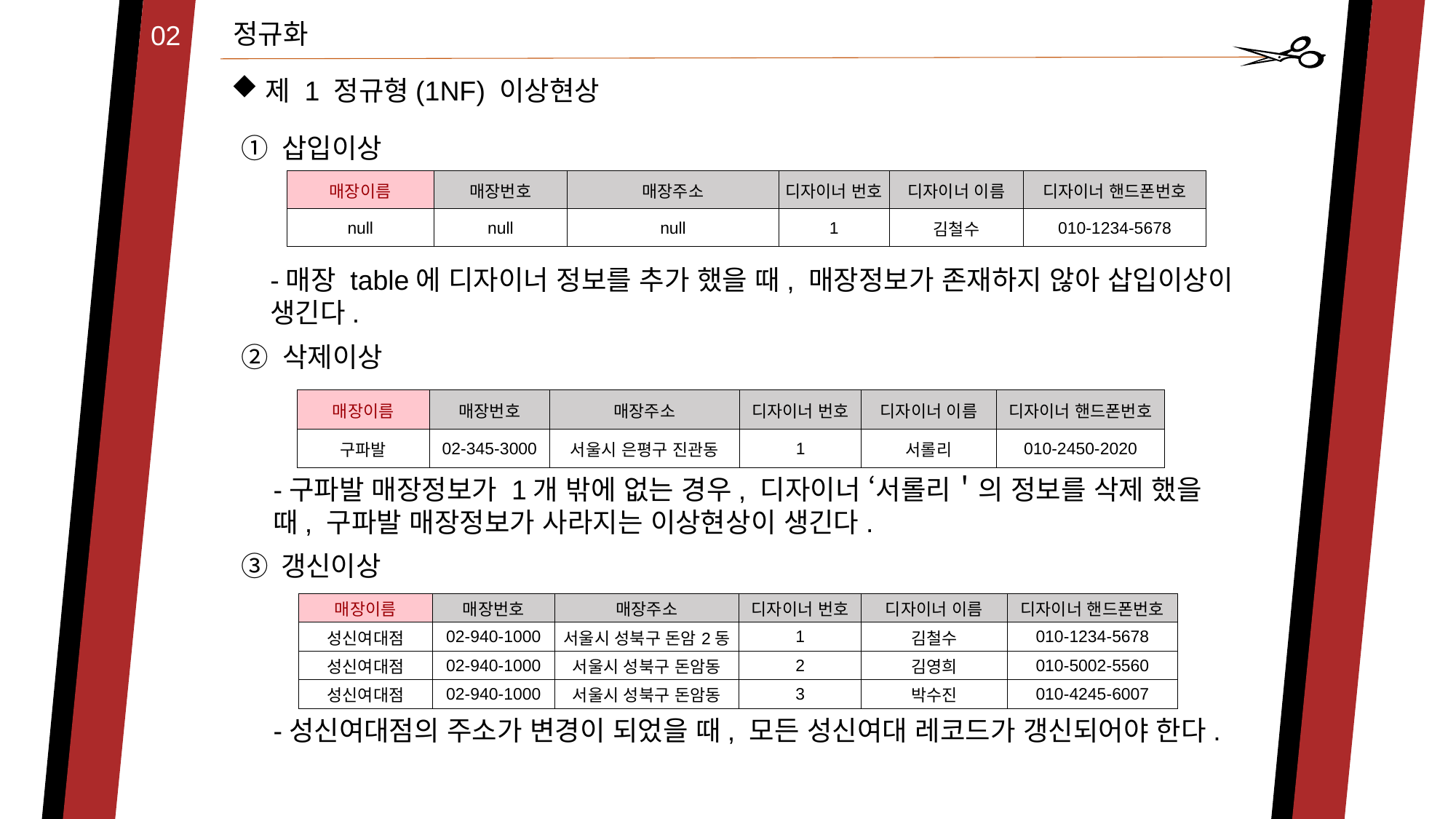

정규화
02

제 1 정규형(1NF) 이상현상
삽입이상
| 매장이름 | 매장번호 | 매장주소 | 디자이너 번호 | 디자이너 이름 | 디자이너 핸드폰번호 |
| --- | --- | --- | --- | --- | --- |
| null | null | null | 1 | 김철수 | 010-1234-5678 |
-매장 table에 디자이너 정보를 추가 했을 때, 매장정보가 존재하지 않아 삽입이상이 생긴다.
② 삭제이상
| 매장이름 | 매장번호 | 매장주소 | 디자이너 번호 | 디자이너 이름 | 디자이너 핸드폰번호 |
| --- | --- | --- | --- | --- | --- |
| 구파발 | 02-345-3000 | 서울시 은평구 진관동 | 1 | 서롤리 | 010-2450-2020 |
-구파발 매장정보가 1개 밖에 없는 경우, 디자이너 ‘서롤리＇의 정보를 삭제 했을 때, 구파발 매장정보가 사라지는 이상현상이 생긴다.
③ 갱신이상
| 매장이름 | 매장번호 | 매장주소 | 디자이너 번호 | 디자이너 이름 | 디자이너 핸드폰번호 |
| --- | --- | --- | --- | --- | --- |
| 성신여대점 | 02-940-1000 | 서울시 성북구 돈암2동 | 1 | 김철수 | 010-1234-5678 |
| 성신여대점 | 02-940-1000 | 서울시 성북구 돈암동 | 2 | 김영희 | 010-5002-5560 |
| 성신여대점 | 02-940-1000 | 서울시 성북구 돈암동 | 3 | 박수진 | 010-4245-6007 |
-성신여대점의 주소가 변경이 되었을 때, 모든 성신여대 레코드가 갱신되어야 한다.